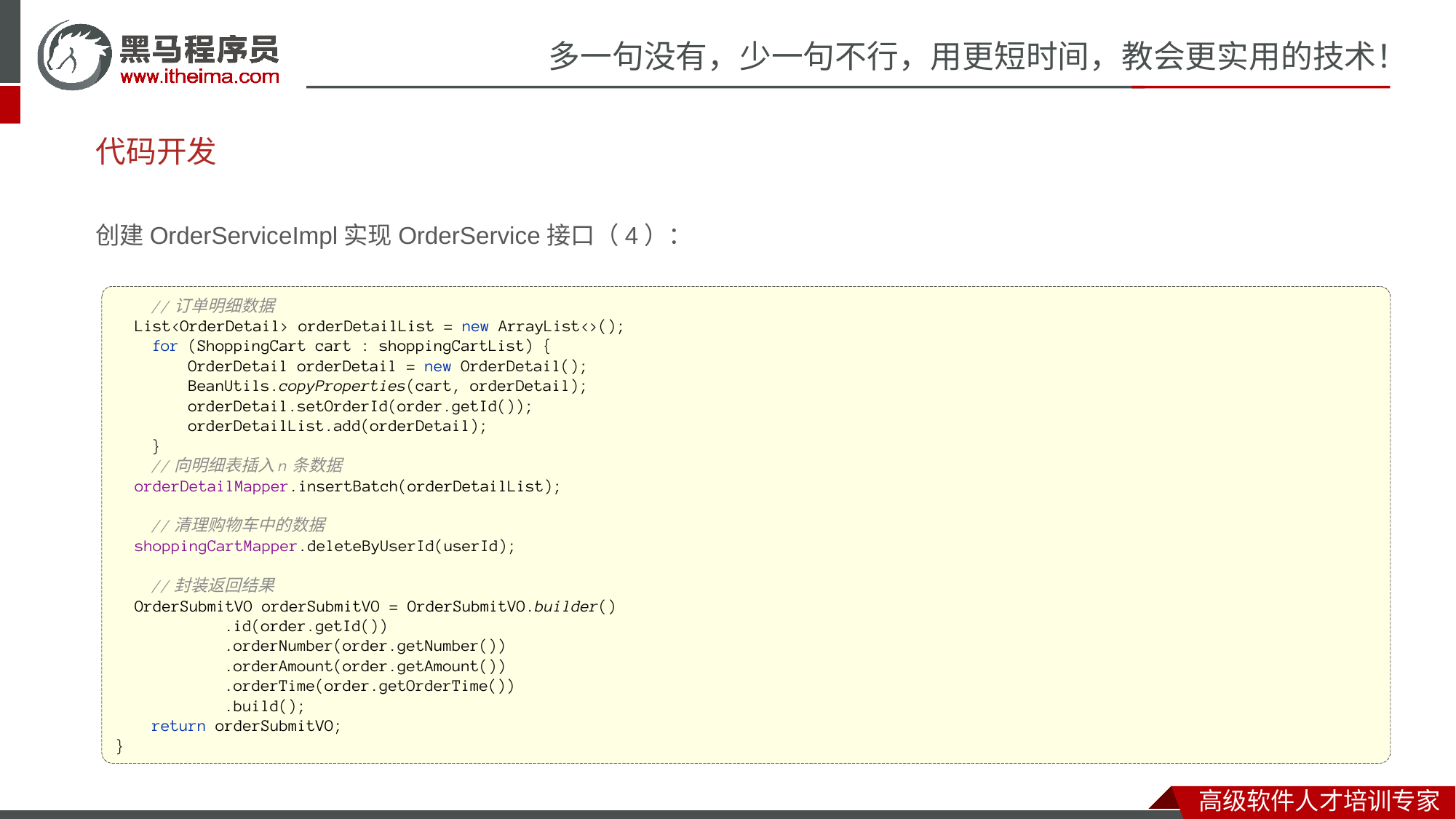

# 代码开发
创建OrderServiceImpl实现OrderService接口（4）：
    //订单明细数据
    List<OrderDetail> orderDetailList = new ArrayList<>();
    for (ShoppingCart cart : shoppingCartList) {
        OrderDetail orderDetail = new OrderDetail();
        BeanUtils.copyProperties(cart, orderDetail);
        orderDetail.setOrderId(order.getId());
        orderDetailList.add(orderDetail);
    }
    //向明细表插入n条数据
    orderDetailMapper.insertBatch(orderDetailList);
    //清理购物车中的数据
    shoppingCartMapper.deleteByUserId(userId);
    //封装返回结果
    OrderSubmitVO orderSubmitVO = OrderSubmitVO.builder()
            .id(order.getId())
            .orderNumber(order.getNumber())
            .orderAmount(order.getAmount())
            .orderTime(order.getOrderTime())
            .build();
    return orderSubmitVO;
}